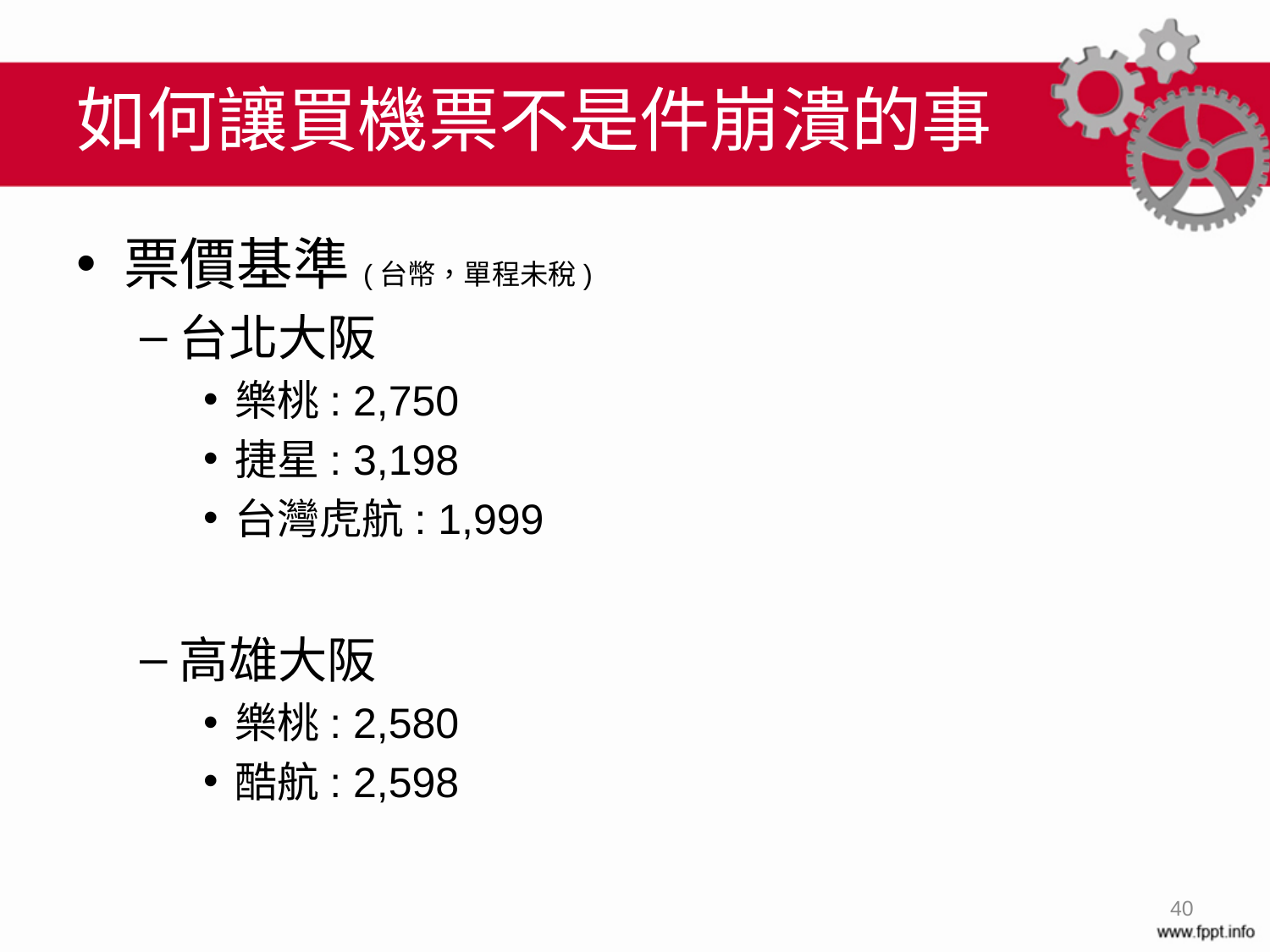

# 如何讓買機票不是件崩潰的事
票價基準(台幣，單程未稅)
台北大阪
樂桃: 2,750
捷星: 3,198
台灣虎航: 1,999

高雄大阪
樂桃: 2,580
酷航: 2,598

40